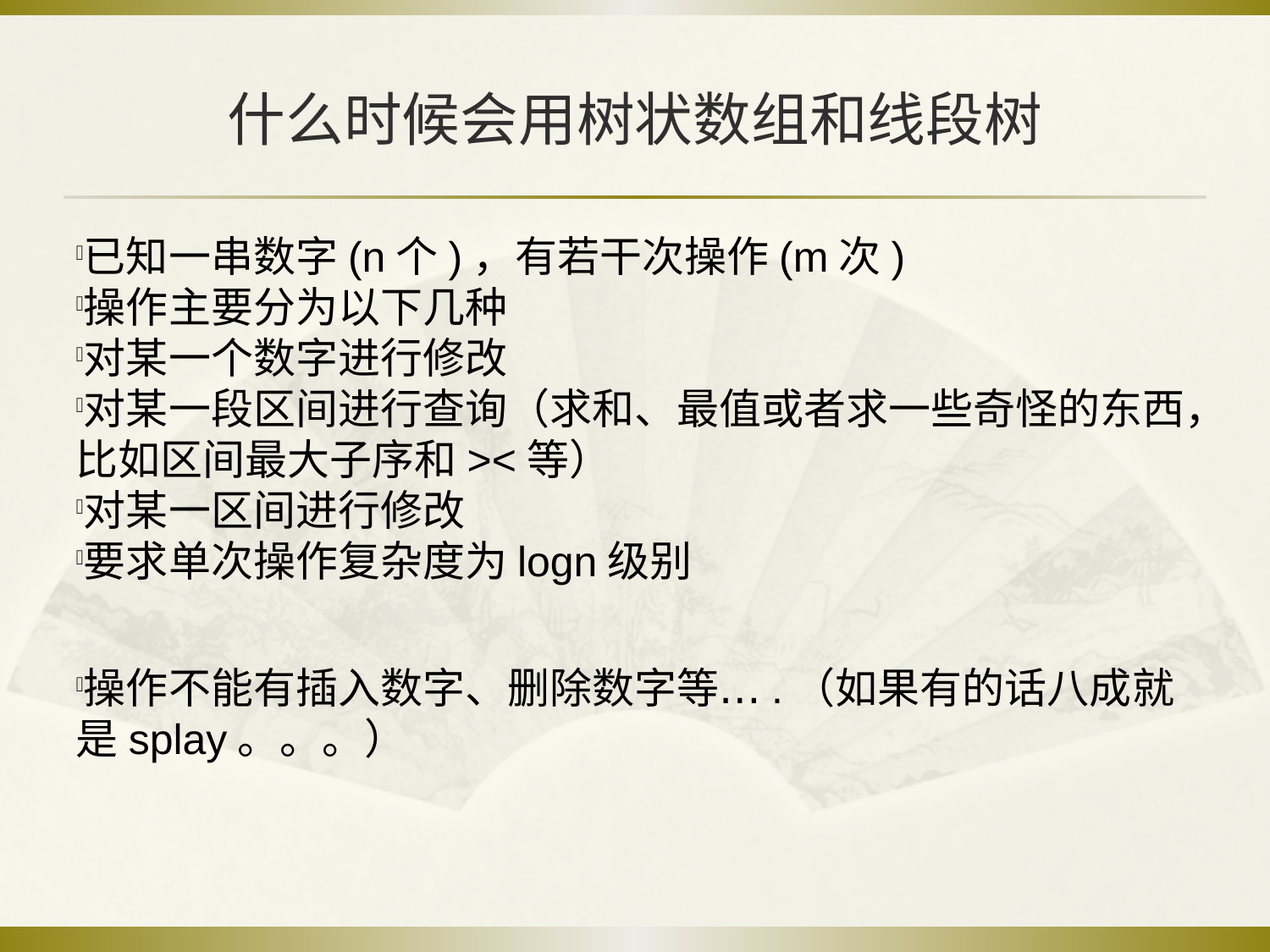

什么时候会用树状数组和线段树
已知一串数字(n个)，有若干次操作(m次)
操作主要分为以下几种
对某一个数字进行修改
对某一段区间进行查询（求和、最值或者求一些奇怪的东西，比如区间最大子序和><等）
对某一区间进行修改
要求单次操作复杂度为logn级别

操作不能有插入数字、删除数字等….（如果有的话八成就是splay。。。）